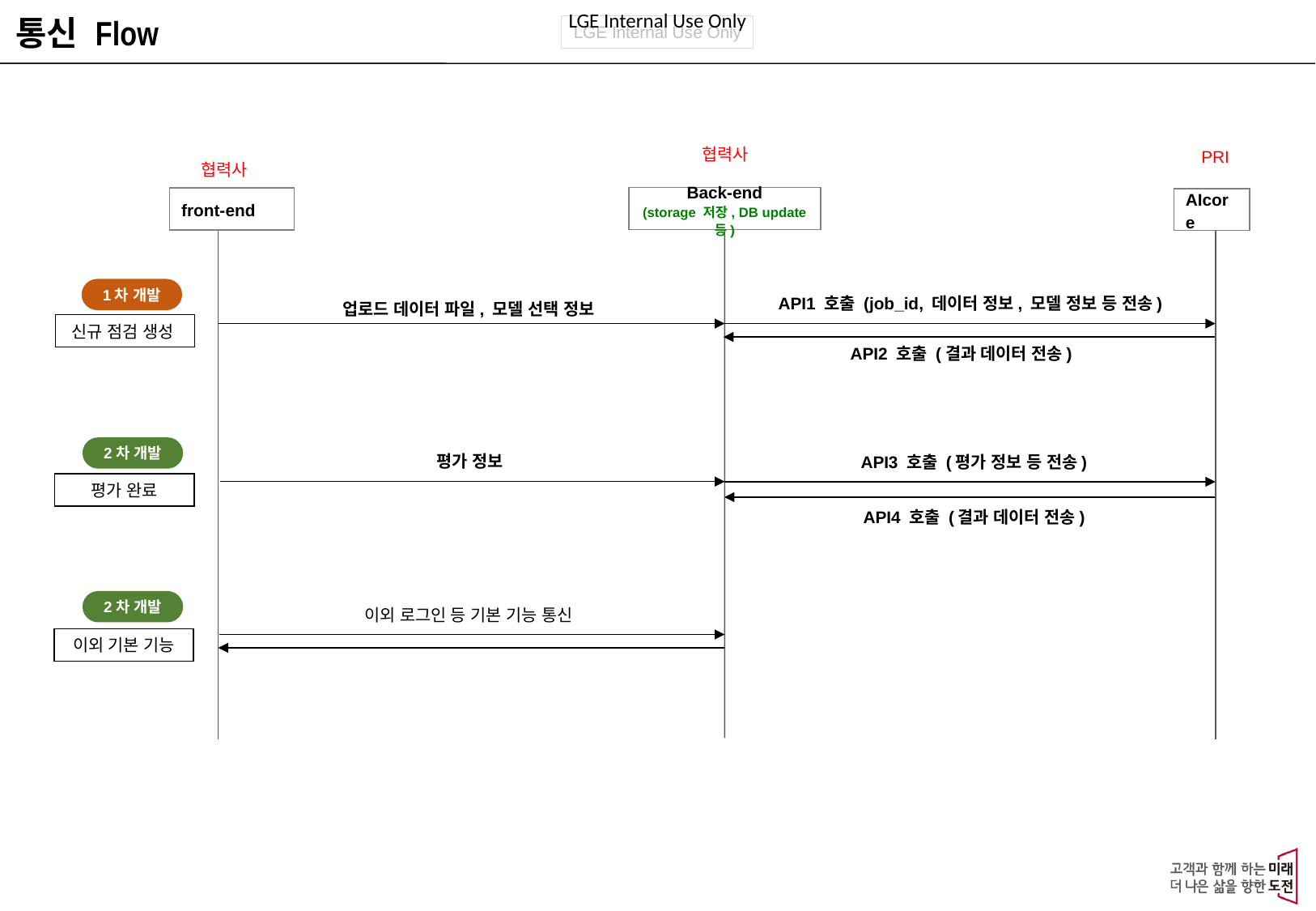

통신 Flow
협력사
PRI
협력사
Back-end
(storage 저장, DB update 등)
front-end
AIcore
1차 개발
API1 호출 (job_id, 데이터 정보, 모델 정보 등 전송)
업로드 데이터 파일, 모델 선택 정보
신규 점검 생성
API2 호출 (결과 데이터 전송)
2차 개발
평가 정보
API3 호출 (평가 정보 등 전송)
평가 완료
API4 호출 (결과 데이터 전송)
2차 개발
이외 로그인 등 기본 기능 통신
이외 기본 기능